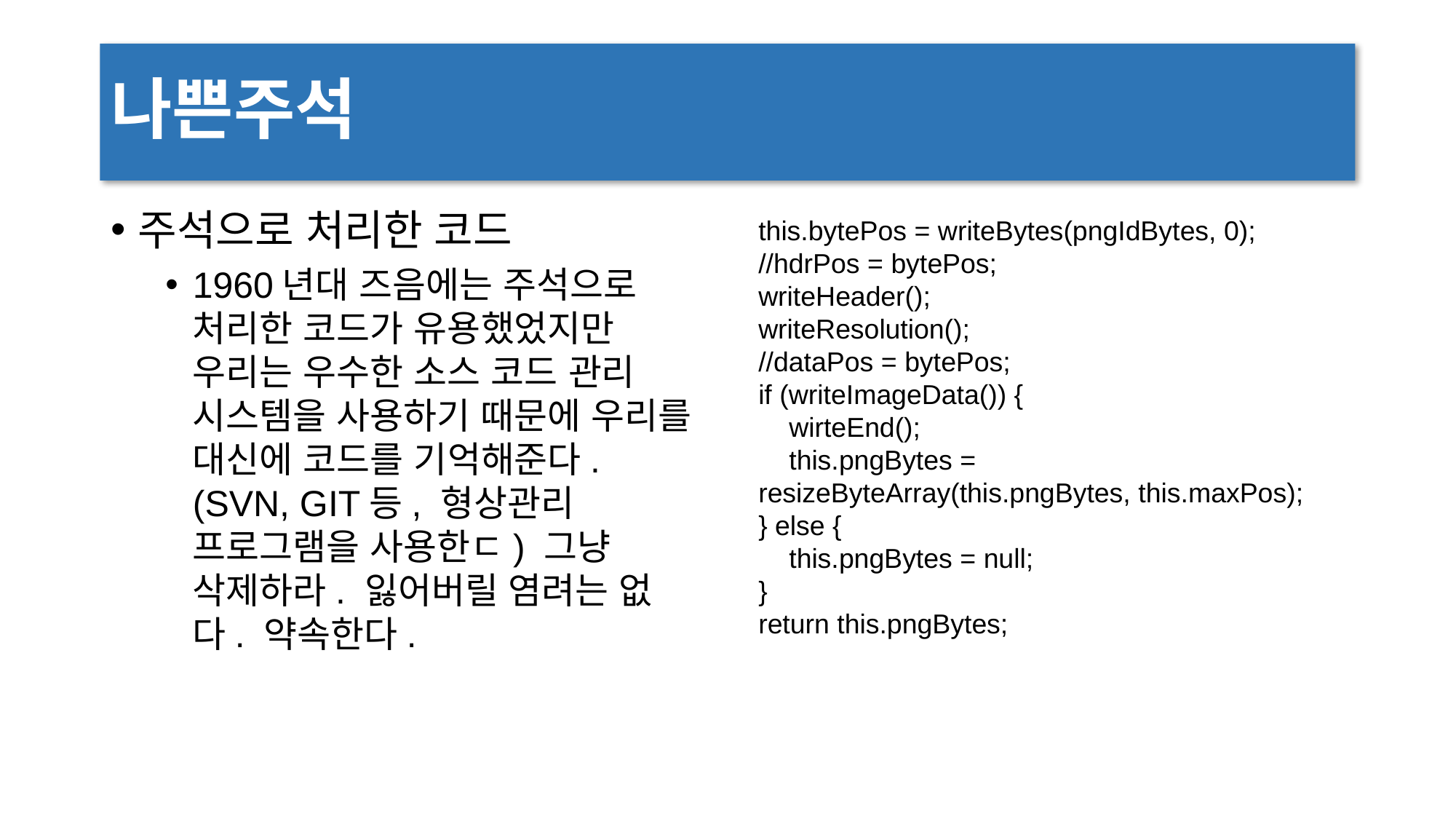

# 나쁜주석
주석으로 처리한 코드
1960년대 즈음에는 주석으로 처리한 코드가 유용했었지만 우리는 우수한 소스 코드 관리 시스템을 사용하기 때문에 우리를 대신에 코드를 기억해준다. (SVN, GIT등, 형상관리 프로그램을 사용한ㄷ) 그냥 삭제하라. 잃어버릴 염려는 없다. 약속한다.

this.bytePos = writeBytes(pngIdBytes, 0);
//hdrPos = bytePos;
writeHeader();
writeResolution();
//dataPos = bytePos;
if (writeImageData()) {
    wirteEnd();
    this.pngBytes = resizeByteArray(this.pngBytes, this.maxPos);
} else {
    this.pngBytes = null;
}
return this.pngBytes;